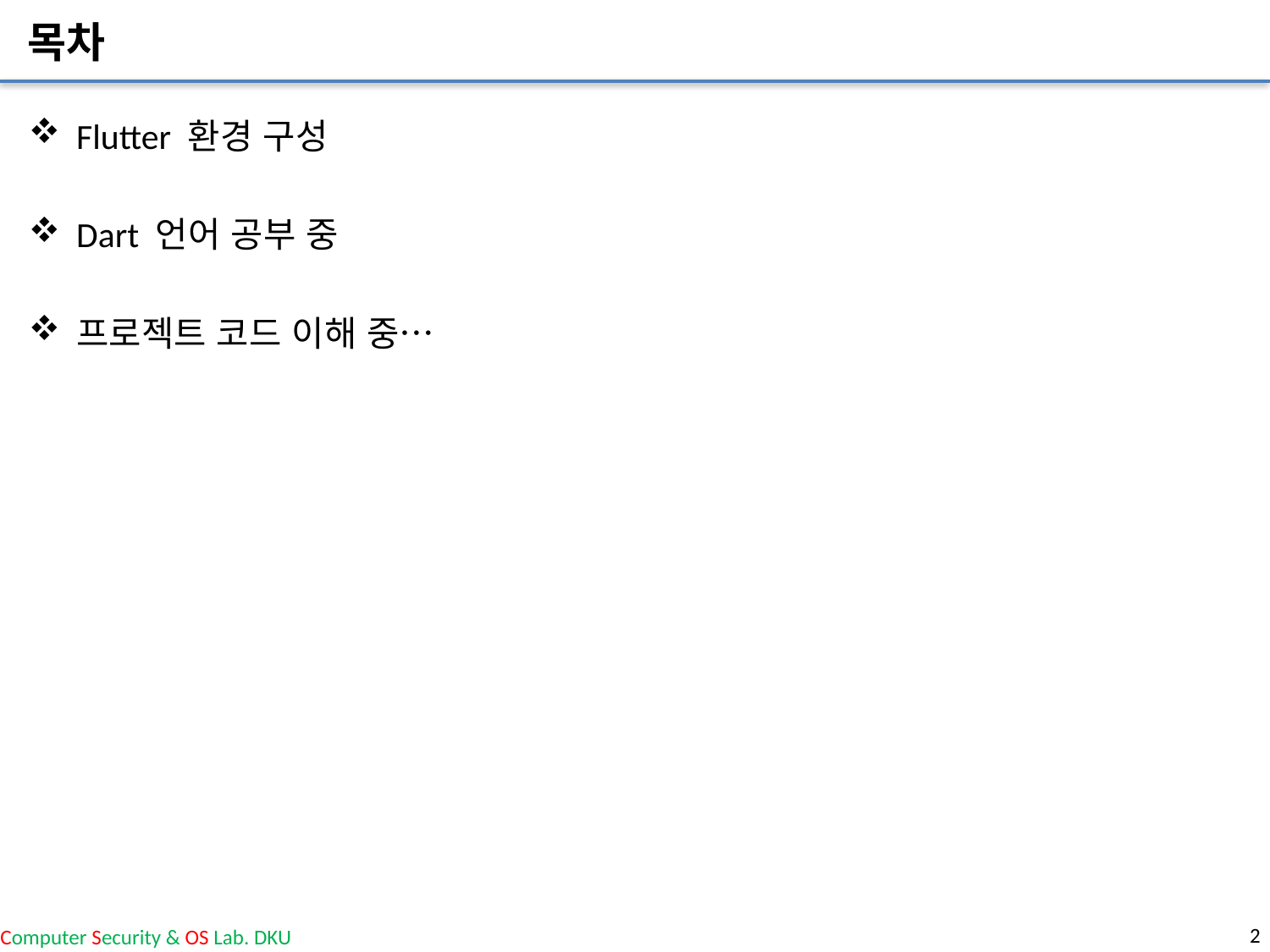

# 목차
Flutter 환경 구성

Dart 언어 공부 중

프로젝트 코드 이해 중…

2